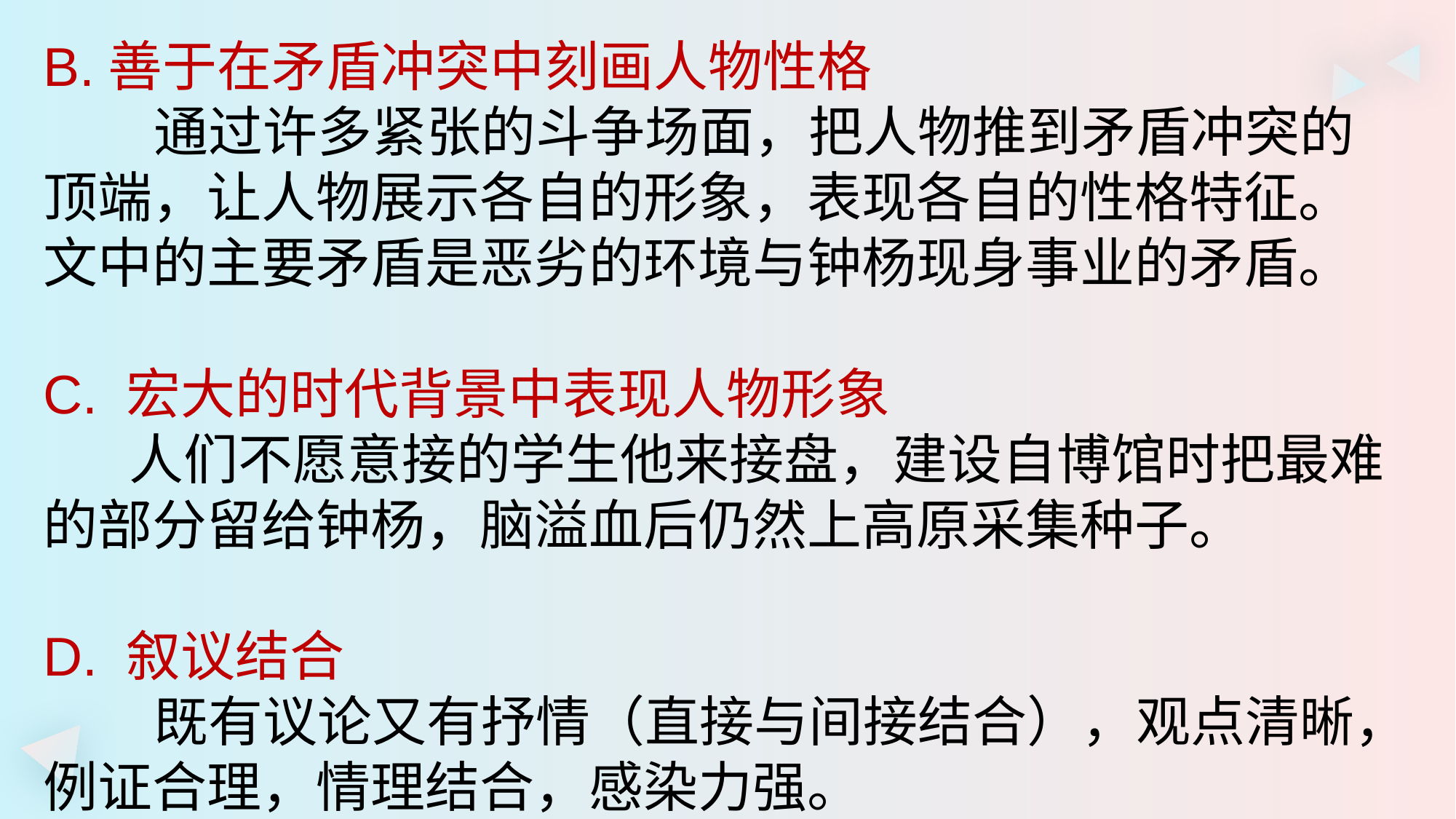

B.善于在矛盾冲突中刻画人物性格
        通过许多紧张的斗争场面，把人物推到矛盾冲突的顶端，让人物展示各自的形象，表现各自的性格特征。文中的主要矛盾是恶劣的环境与钟杨现身事业的矛盾。

C. 宏大的时代背景中表现人物形象
      人们不愿意接的学生他来接盘，建设自博馆时把最难的部分留给钟杨，脑溢血后仍然上高原采集种子。

D. 叙议结合
        既有议论又有抒情（直接与间接结合），观点清晰，例证合理，情理结合，感染力强。